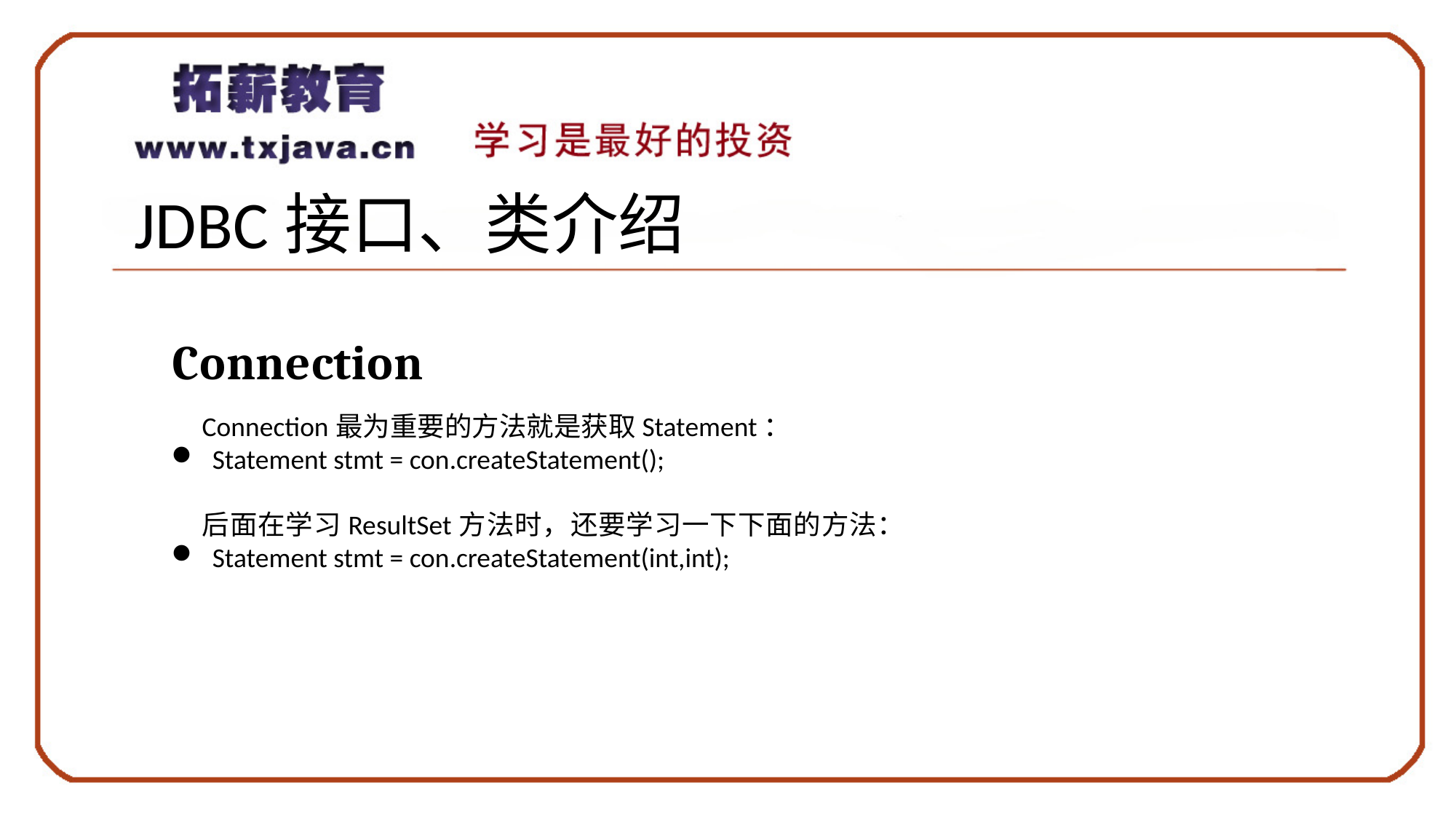

# JDBC接口、类介绍
Connection
Connection最为重要的方法就是获取Statement：
Statement stmt = con.createStatement();

后面在学习ResultSet方法时，还要学习一下下面的方法：
Statement stmt = con.createStatement(int,int);